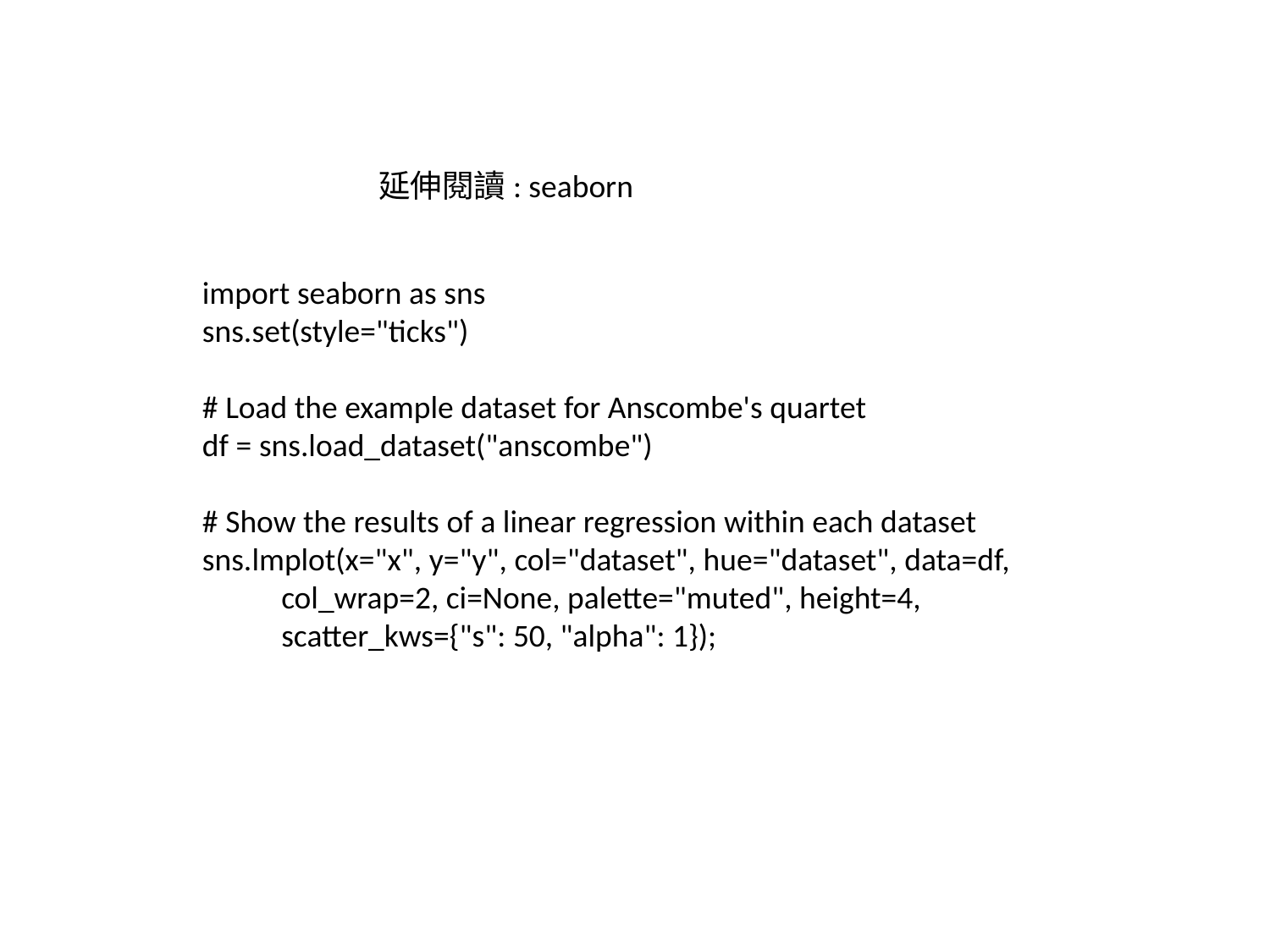

延伸閱讀: seaborn
import seaborn as sns
sns.set(style="ticks")
# Load the example dataset for Anscombe's quartet
df = sns.load_dataset("anscombe")
# Show the results of a linear regression within each dataset
sns.lmplot(x="x", y="y", col="dataset", hue="dataset", data=df,
           col_wrap=2, ci=None, palette="muted", height=4,
           scatter_kws={"s": 50, "alpha": 1});